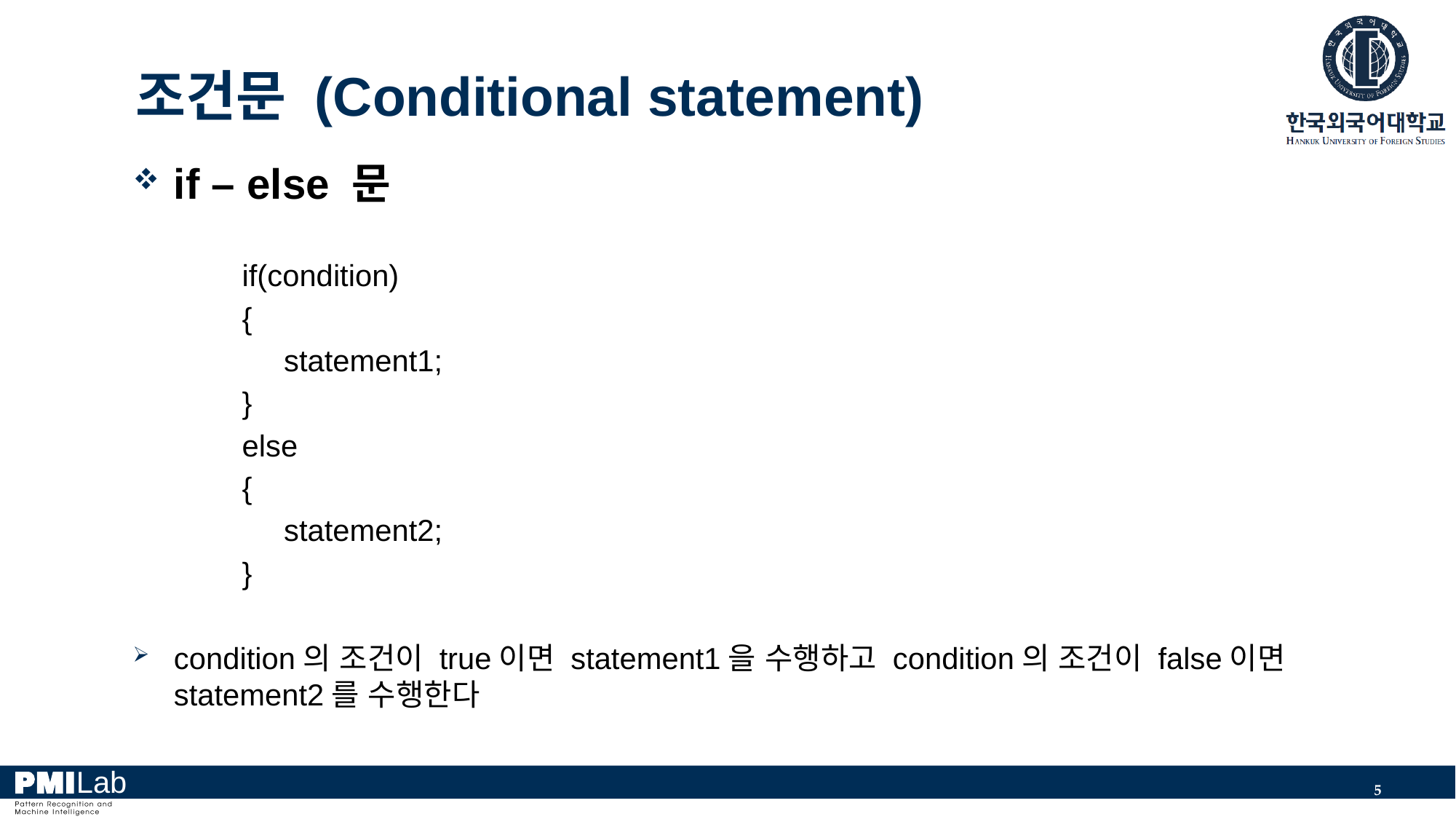

# 조건문 (Conditional statement)
if – else 문

	if(condition)
	{
	     statement1;
	}
	else
	{
	     statement2;
	}

condition의 조건이 true이면 statement1을 수행하고 condition의 조건이 false이면 statement2를 수행한다

5